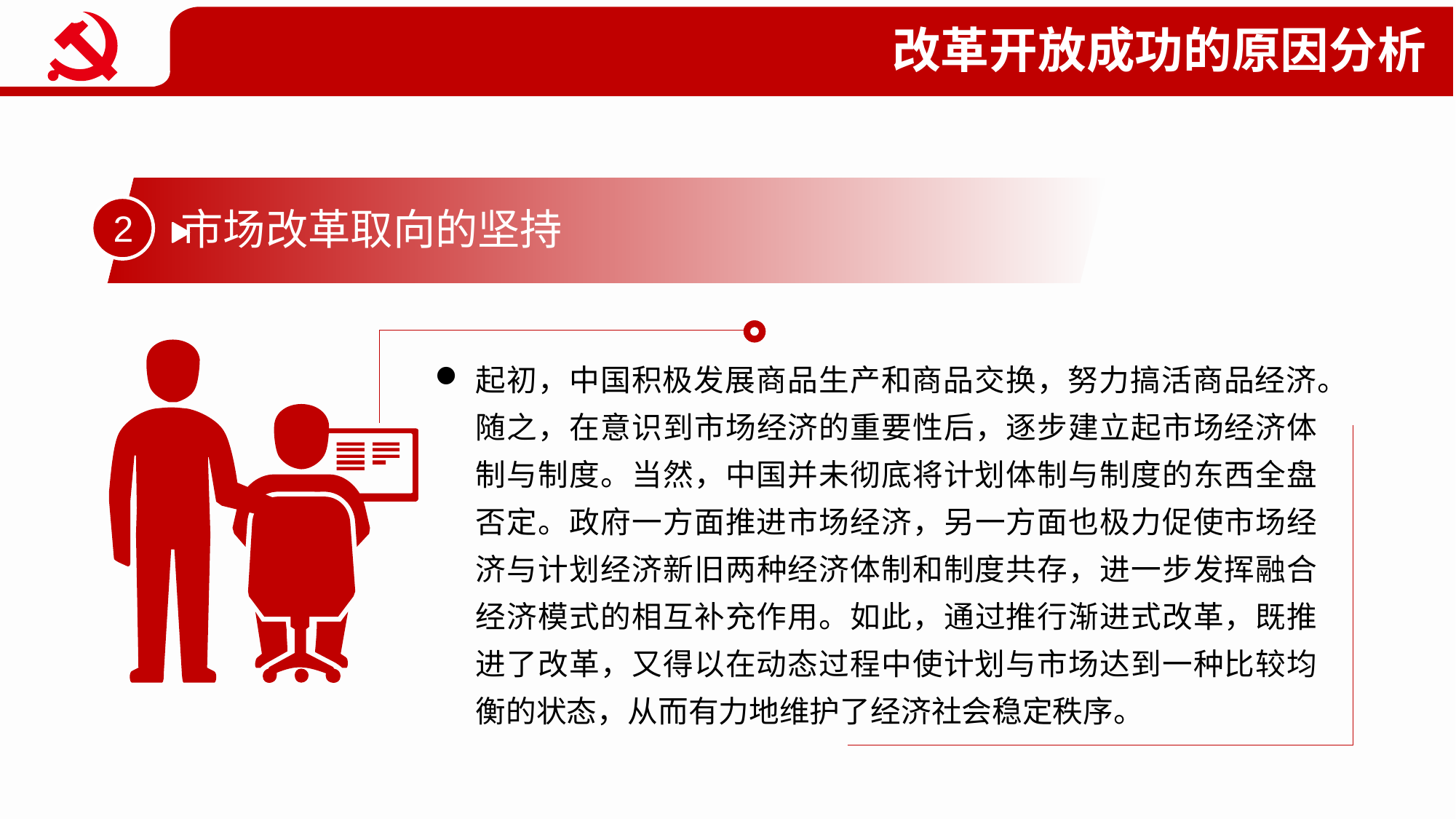

2
市场改革取向的坚持

起初，中国积极发展商品生产和商品交换，努力搞活商品经济。随之，在意识到市场经济的重要性后，逐步建立起市场经济体制与制度。当然，中国并未彻底将计划体制与制度的东西全盘否定。政府一方面推进市场经济，另一方面也极力促使市场经济与计划经济新旧两种经济体制和制度共存，进一步发挥融合经济模式的相互补充作用。如此，通过推行渐进式改革，既推进了改革，又得以在动态过程中使计划与市场达到一种比较均衡的状态，从而有力地维护了经济社会稳定秩序。